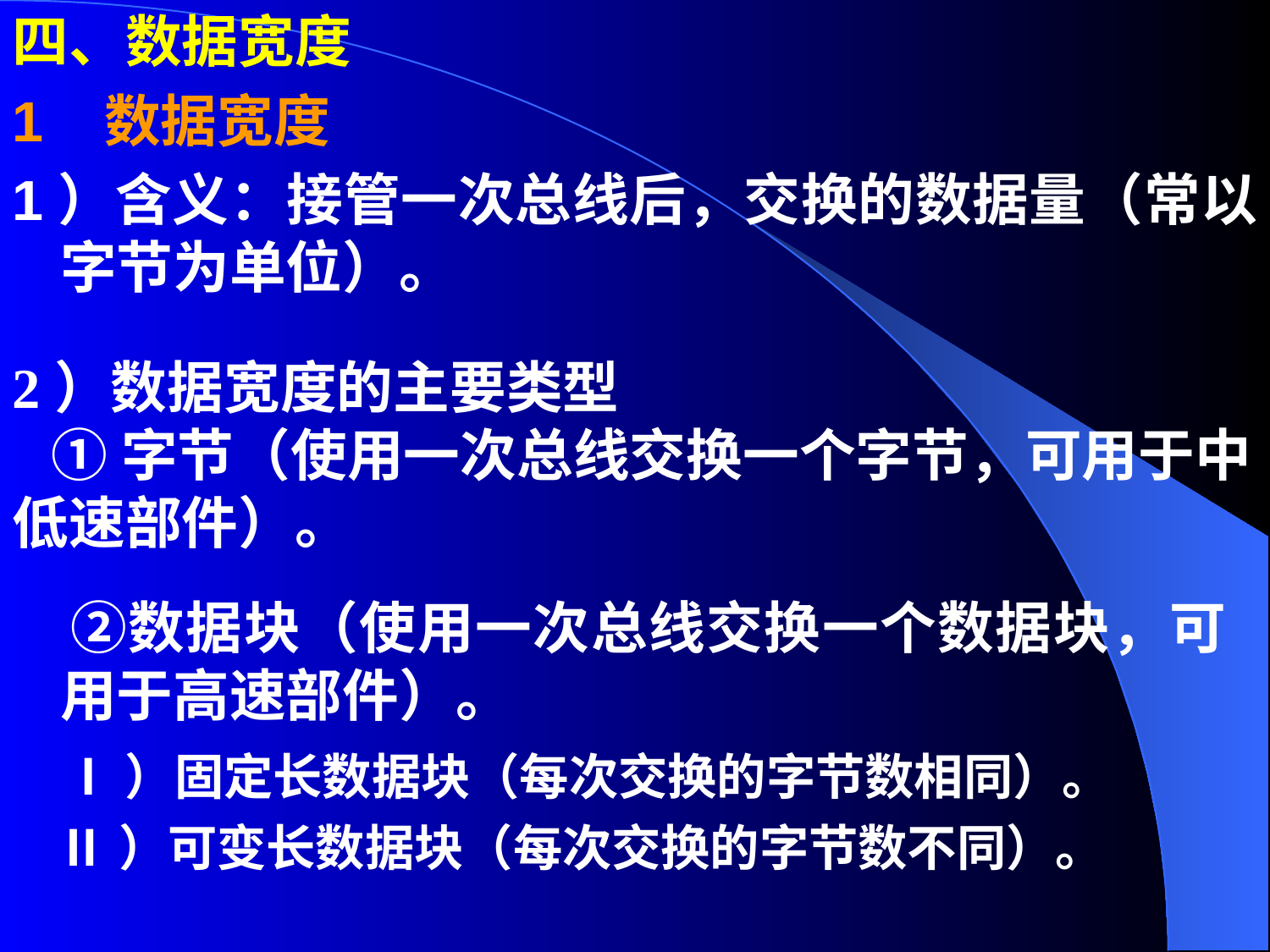

四、数据宽度
1   数据宽度
1）含义：接管一次总线后，交换的数据量（常以字节为单位）。
2）数据宽度的主要类型
   ①字节（使用一次总线交换一个字节，可用于中低速部件）。
　②数据块（使用一次总线交换一个数据块，可用于高速部件）。
    Ⅰ）固定长数据块（每次交换的字节数相同）。
    Ⅱ）可变长数据块（每次交换的字节数不同）。
34